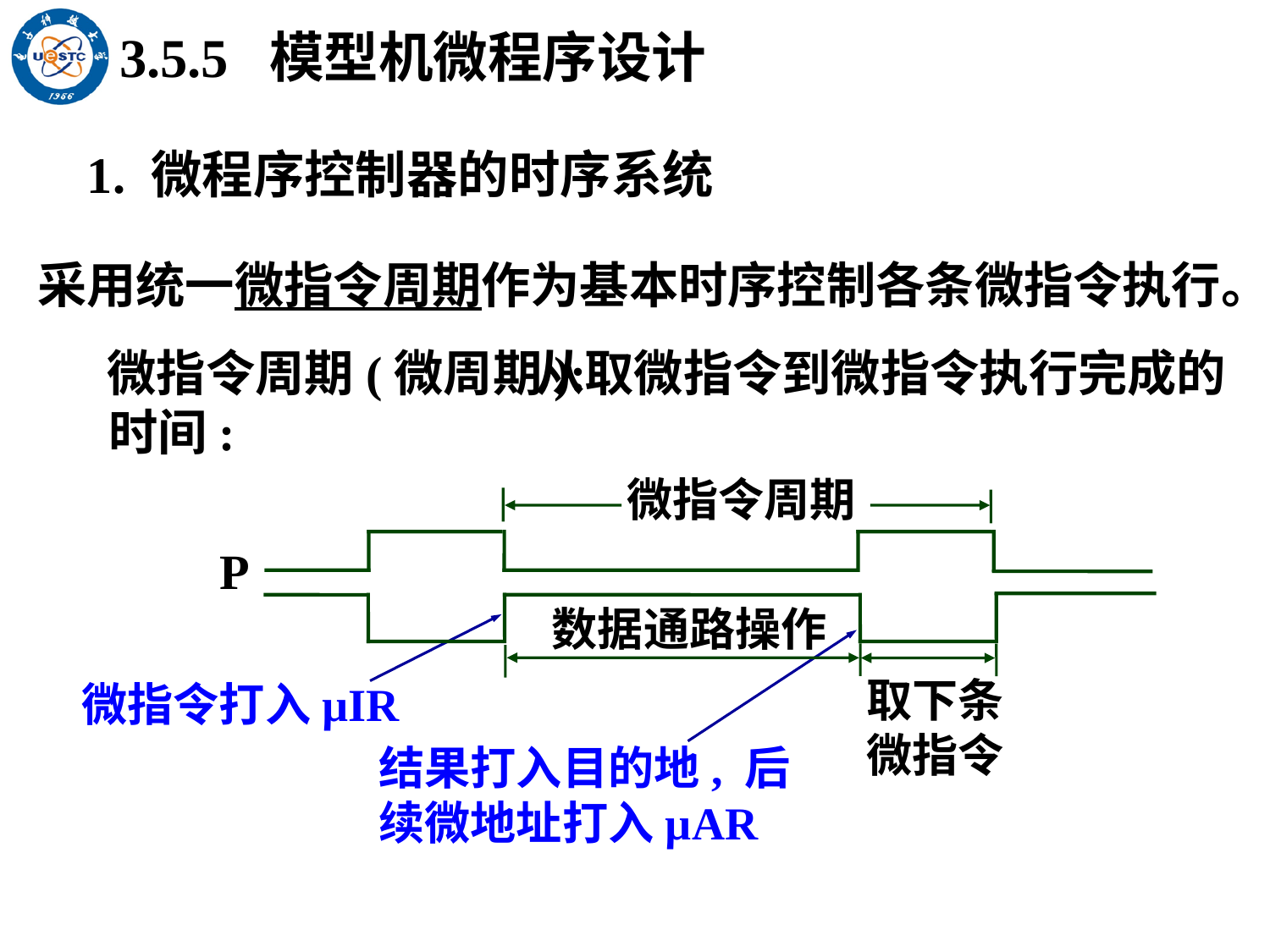

3.5.5  模型机微程序设计
1. 微程序控制器的时序系统
采用统一微指令周期作为基本时序控制各条微指令执行。
微指令周期(微周期):
                                     从取微指令到微指令执行完成的时间:
微指令周期

P

数据通路操作

取下条微指令
微指令打入µIR
结果打入目的地, 后续微地址打入µAR